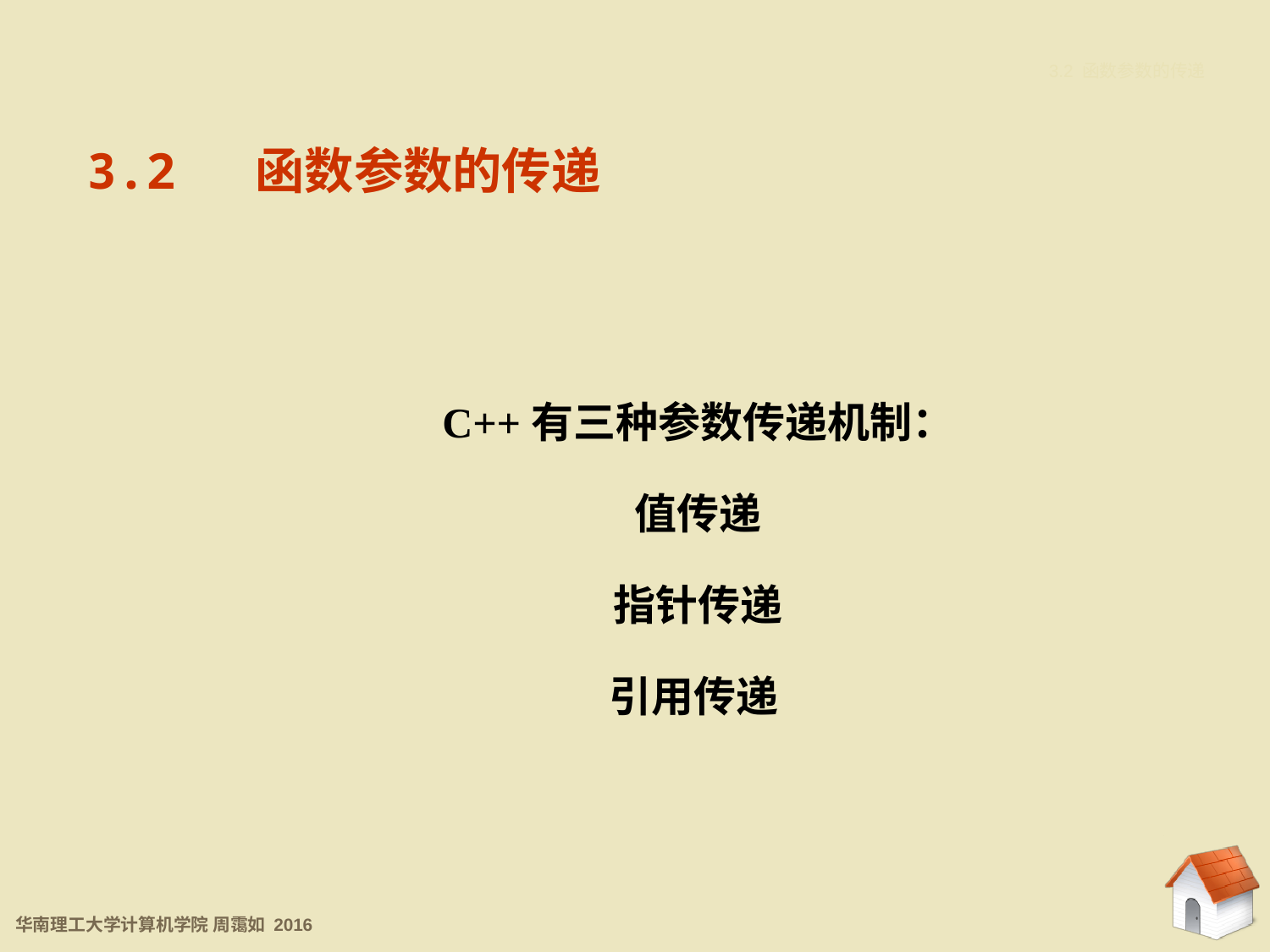

3.2 函数参数的传递
3.2	 函数参数的传递
C++有三种参数传递机制：
值传递
指针传递
引用传递